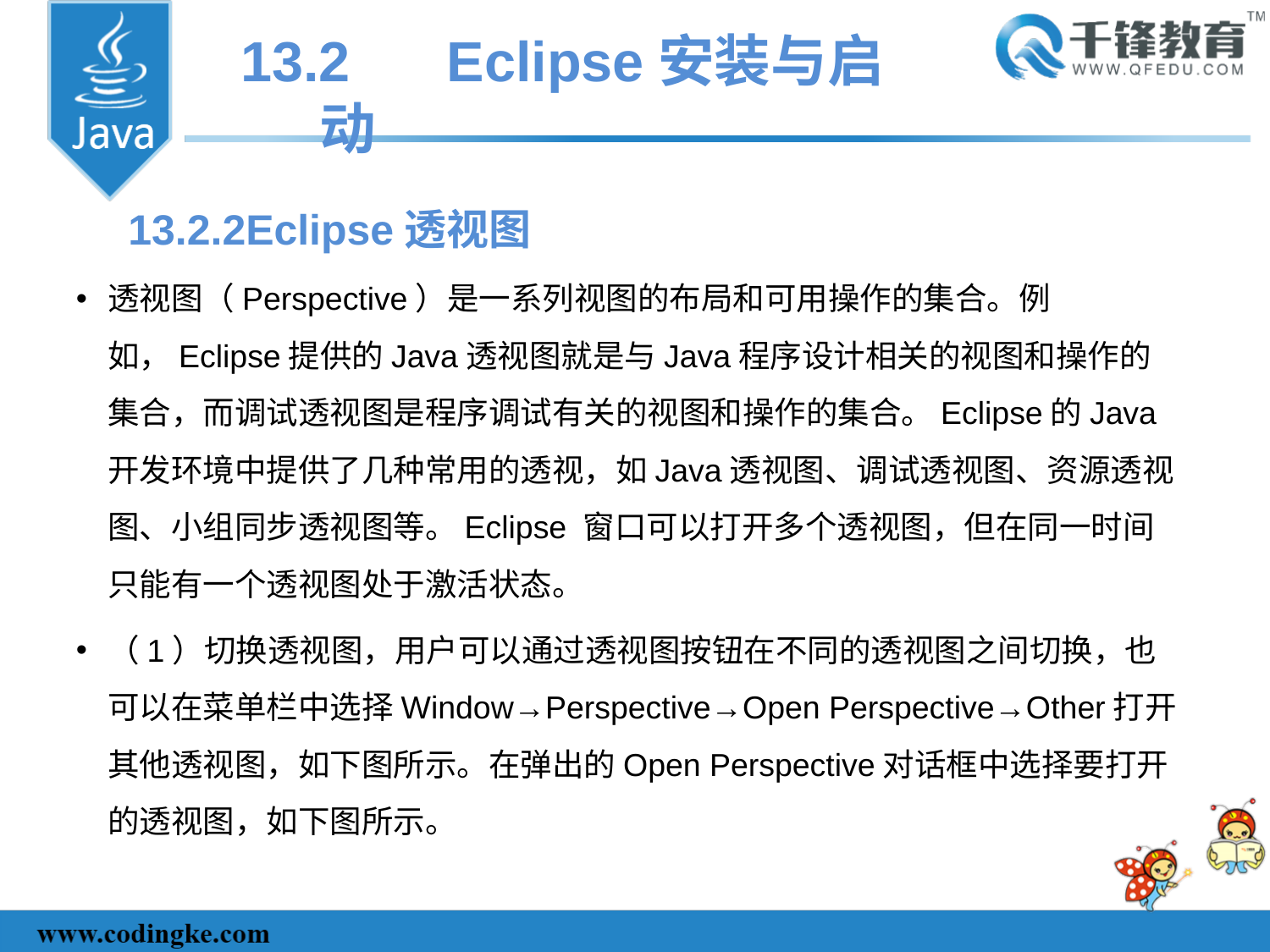

13.2	Eclipse安装与启动
13.2.2Eclipse透视图

透视图（Perspective）是一系列视图的布局和可用操作的集合。例如，Eclipse提供的Java透视图就是与Java程序设计相关的视图和操作的集合，而调试透视图是程序调试有关的视图和操作的集合。Eclipse的Java开发环境中提供了几种常用的透视，如Java透视图、调试透视图、资源透视图、小组同步透视图等。Eclipse 窗口可以打开多个透视图，但在同一时间只能有一个透视图处于激活状态。
（1）切换透视图，用户可以通过透视图按钮在不同的透视图之间切换，也可以在菜单栏中选择Window→Perspective→Open Perspective→Other打开其他透视图，如下图所示。在弹出的Open Perspective对话框中选择要打开的透视图，如下图所示。